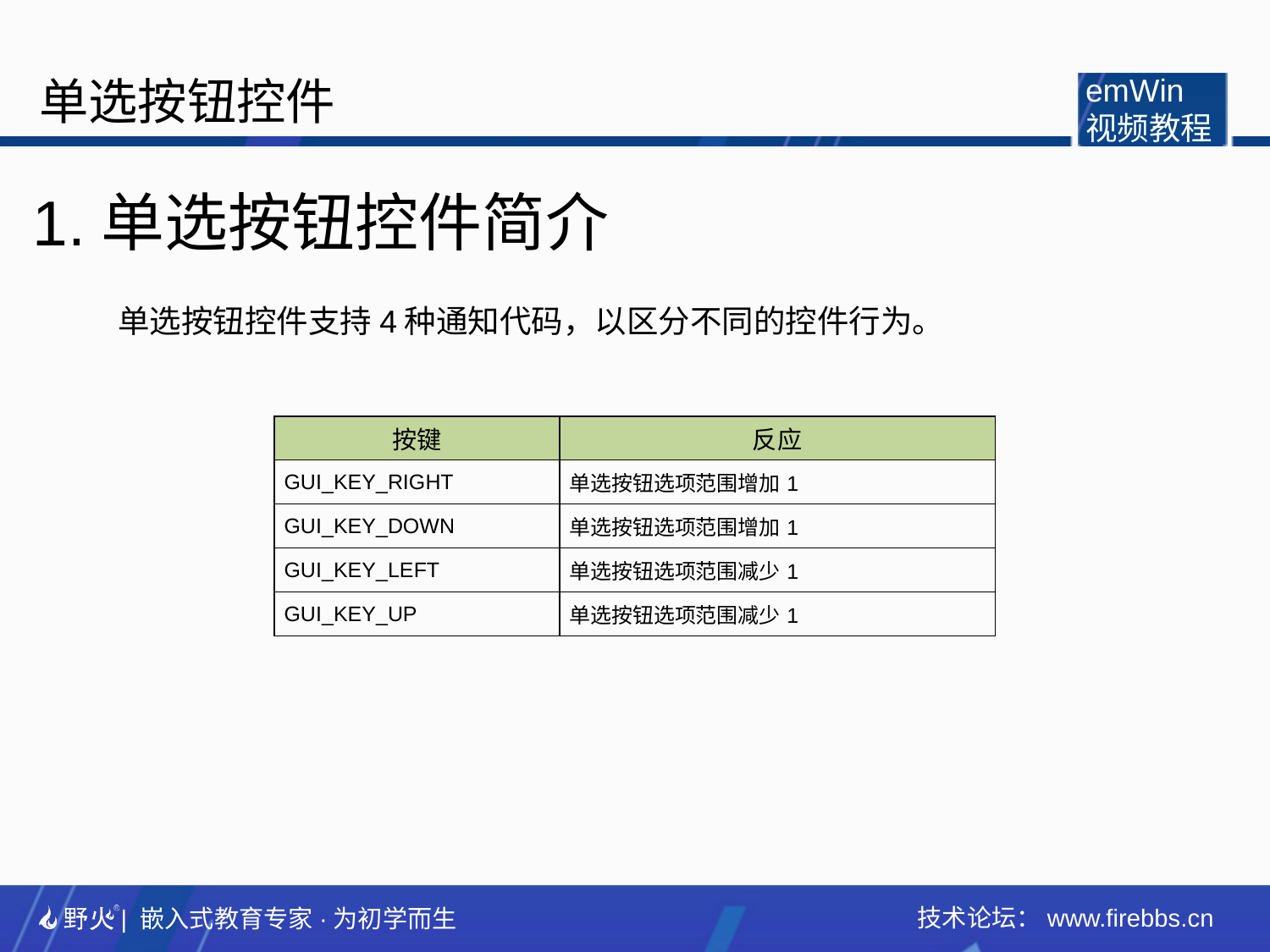

单选按钮控件
emWin
视频教程
1.单选按钮控件简介
单选按钮控件支持4种通知代码，以区分不同的控件行为。
| 按键 | 反应 |
| --- | --- |
| GUI\_KEY\_RIGHT | 单选按钮选项范围增加1 |
| GUI\_KEY\_DOWN | 单选按钮选项范围增加1 |
| GUI\_KEY\_LEFT | 单选按钮选项范围减少1 |
| GUI\_KEY\_UP | 单选按钮选项范围减少1 |